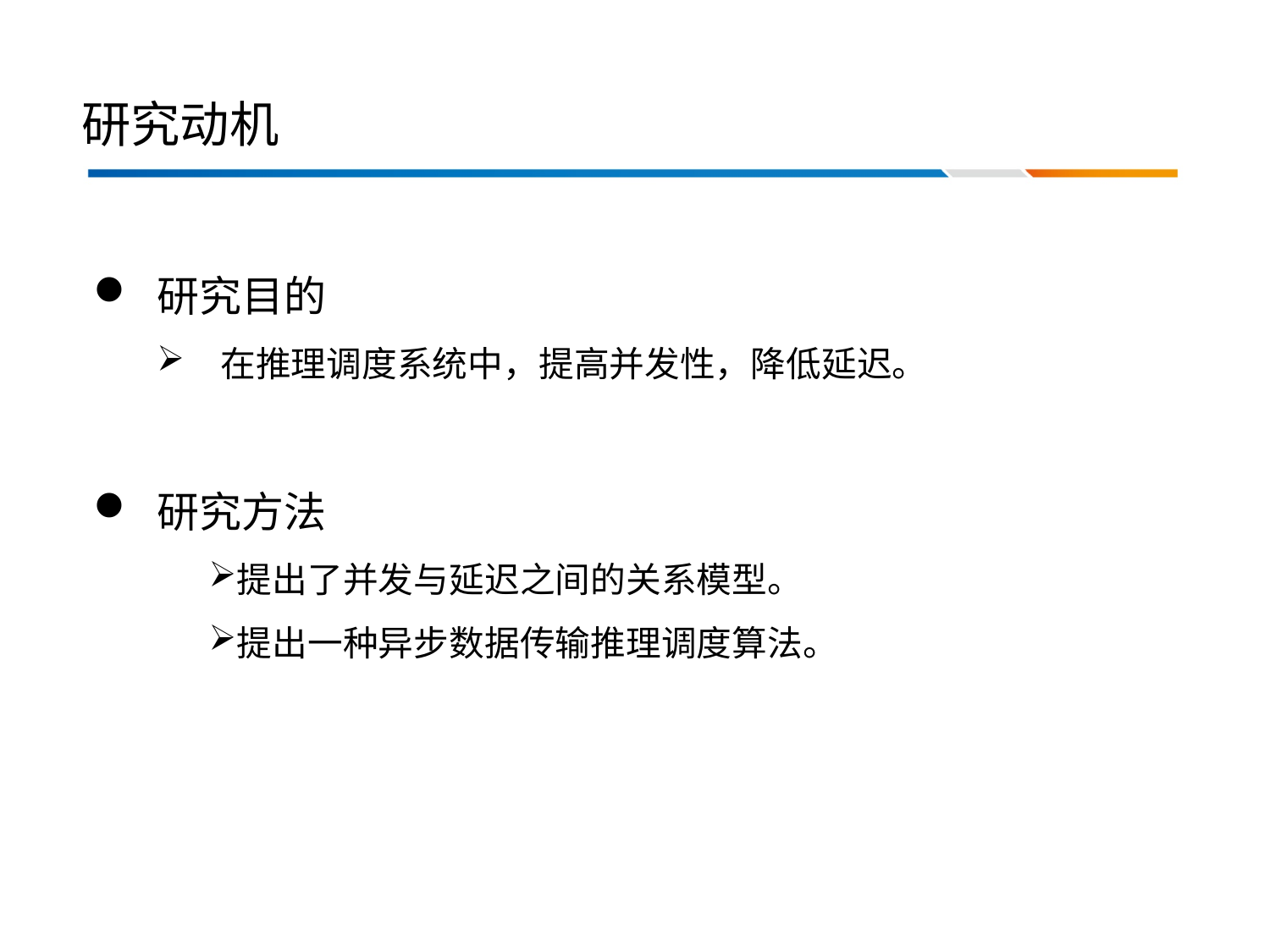

# 研究动机
研究目的
在推理调度系统中，提高并发性，降低延迟。

研究方法
提出了并发与延迟之间的关系模型。
提出一种异步数据传输推理调度算法。